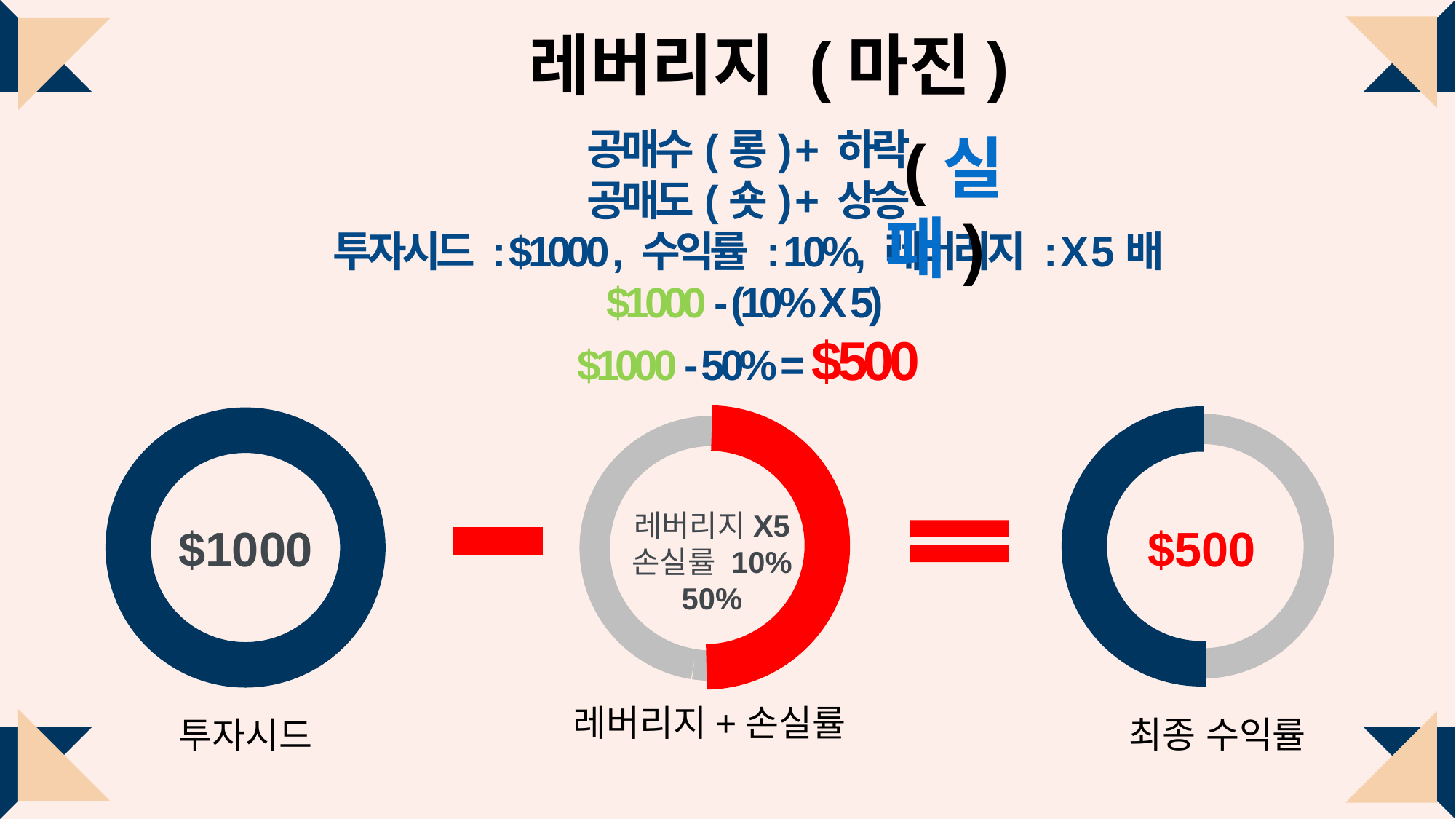

레버리지 (마진)

공매수(롱) + 하락
공매도(숏) + 상승
투자시드 : $1000 , 수익률 : 10%, 레버리지 : X 5배
$1000 - (10% X 5)
$1000 - 50% = $500
 (실패)

레버리지X5
손실률 10%
50%

$1000
$500
레버리지+손실률
최종 수익률
투자시드